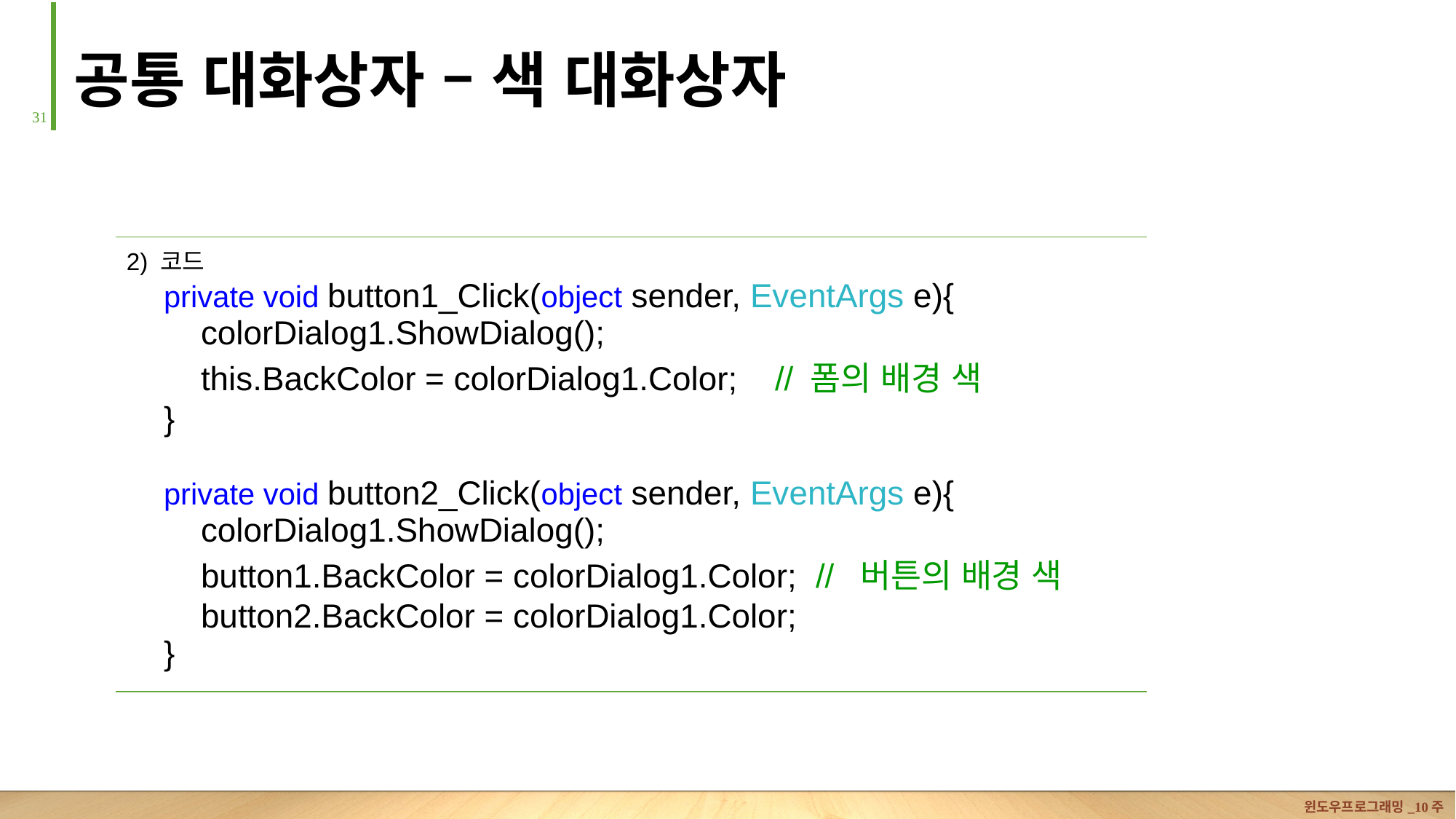

# 공통 대화상자 – 색 대화상자
31

| 2) 코드 private void button1\_Click(object sender, EventArgs e){ colorDialog1.ShowDialog(); this.BackColor = colorDialog1.Color; // 폼의 배경 색 } private void button2\_Click(object sender, EventArgs e){ colorDialog1.ShowDialog(); button1.BackColor = colorDialog1.Color; // 버튼의 배경 색 button2.BackColor = colorDialog1.Color; } |
| --- |
윈도우프로그래밍_10주